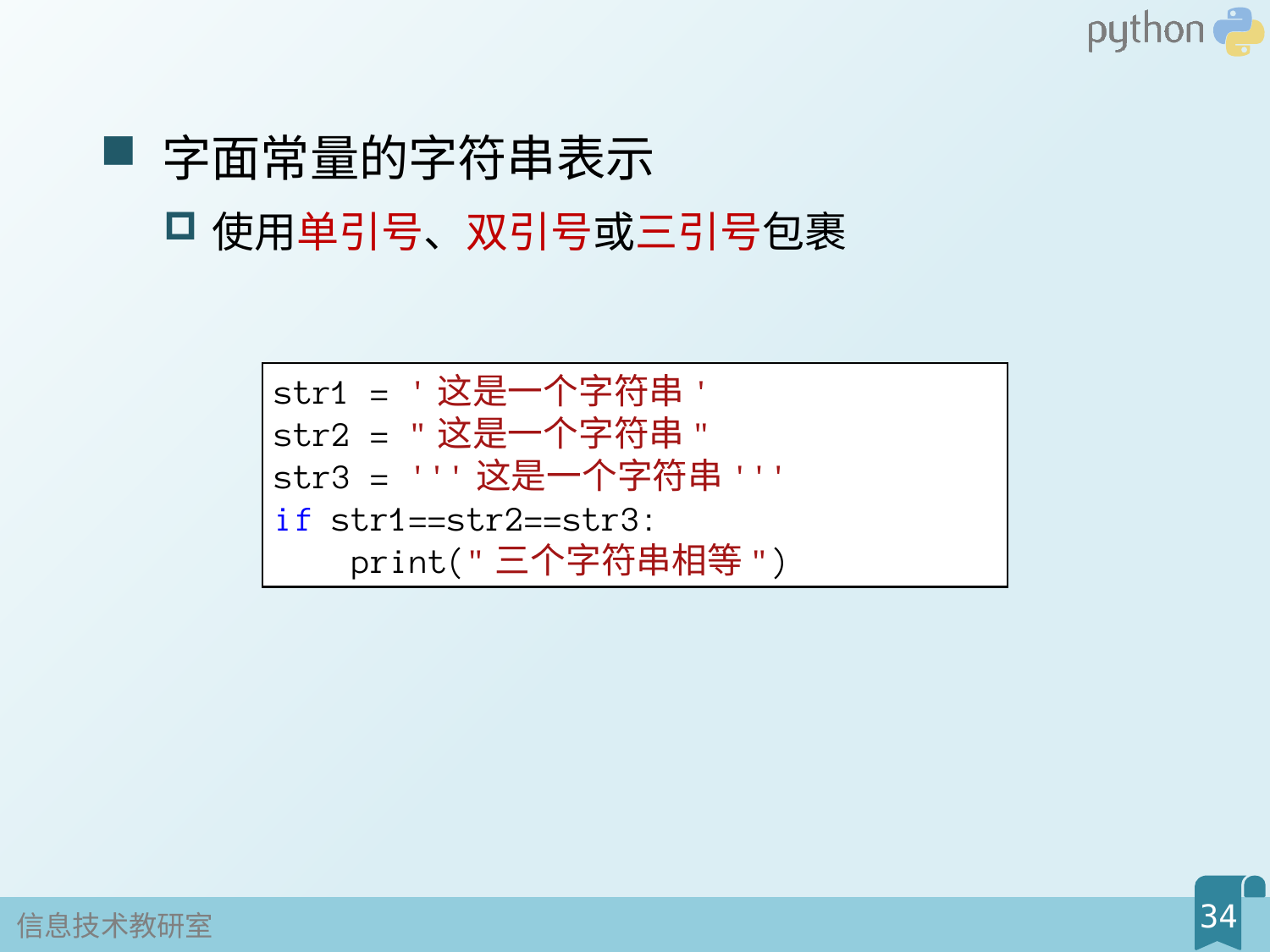

字面常量的字符串表示
使用单引号、双引号或三引号包裹

str1 = '这是一个字符串'
str2 = "这是一个字符串"
str3 = '''这是一个字符串'''
if str1==str2==str3:
    print("三个字符串相等")
34